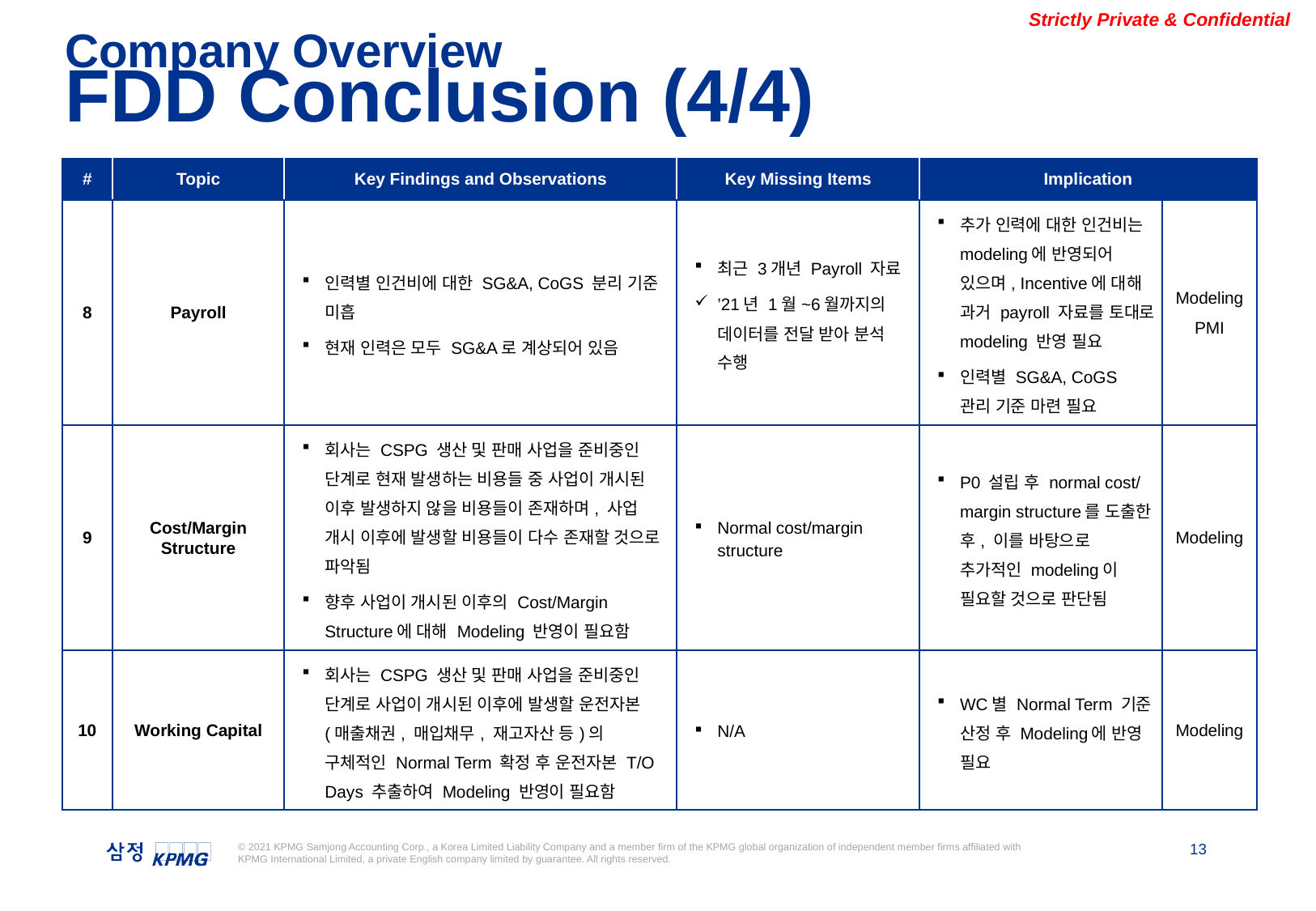

Company Overview
FDD Conclusion (4/4)
| # | Topic | Key Findings and Observations | Key Missing Items | Implication |  |
| --- | --- | --- | --- | --- | --- |
| 8 | Payroll | 인력별 인건비에 대한 SG&A, CoGS 분리 기준 미흡 현재 인력은 모두 SG&A로 계상되어 있음 | 최근 3개년 Payroll 자료 ’21년 1월~6월까지의 데이터를 전달 받아 분석 수행 | 추가 인력에 대한 인건비는 modeling에 반영되어 있으며, Incentive에 대해 과거 payroll 자료를 토대로 modeling 반영 필요 인력별 SG&A, CoGS 관리 기준 마련 필요 | Modeling PMI |
| 9 | Cost/Margin Structure | 회사는 CSPG 생산 및 판매 사업을 준비중인 단계로 현재 발생하는 비용들 중 사업이 개시된 이후 발생하지 않을 비용들이 존재하며, 사업 개시 이후에 발생할 비용들이 다수 존재할 것으로 파악됨 향후 사업이 개시된 이후의 Cost/Margin Structure에 대해 Modeling 반영이 필요함 | Normal cost/margin structure | P0 설립 후 normal cost/margin structure를 도출한 후, 이를 바탕으로 추가적인 modeling이 필요할 것으로 판단됨 | Modeling |
| 10 | Working Capital | 회사는 CSPG 생산 및 판매 사업을 준비중인 단계로 사업이 개시된 이후에 발생할 운전자본(매출채권, 매입채무, 재고자산 등)의 구체적인 Normal Term 확정 후 운전자본 T/O Days 추출하여 Modeling 반영이 필요함 | N/A | WC별 Normal Term 기준 산정 후 Modeling에 반영 필요 | Modeling |